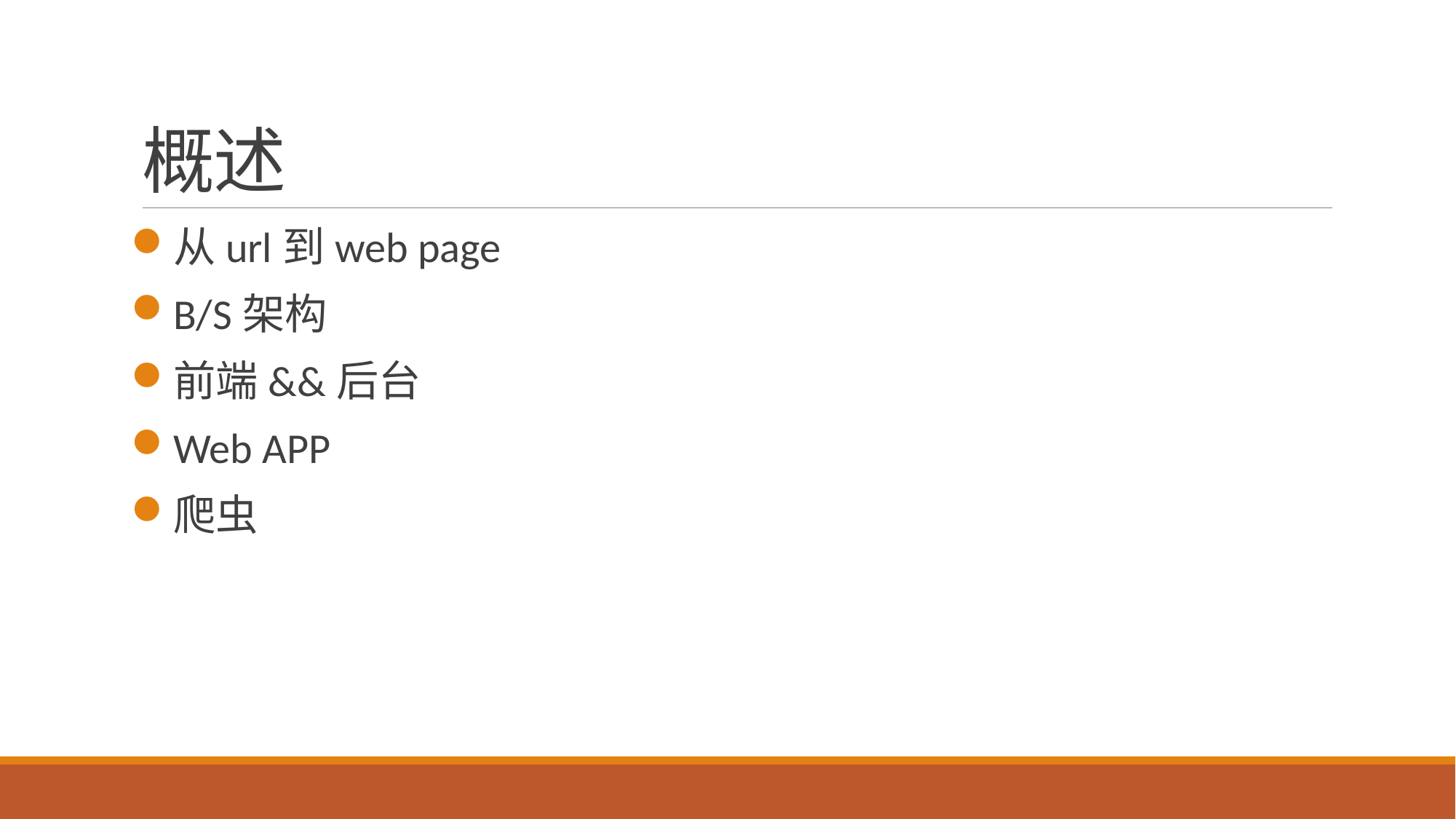

# 概述
从url到web page
B/S架构
前端&&后台
Web APP
爬虫